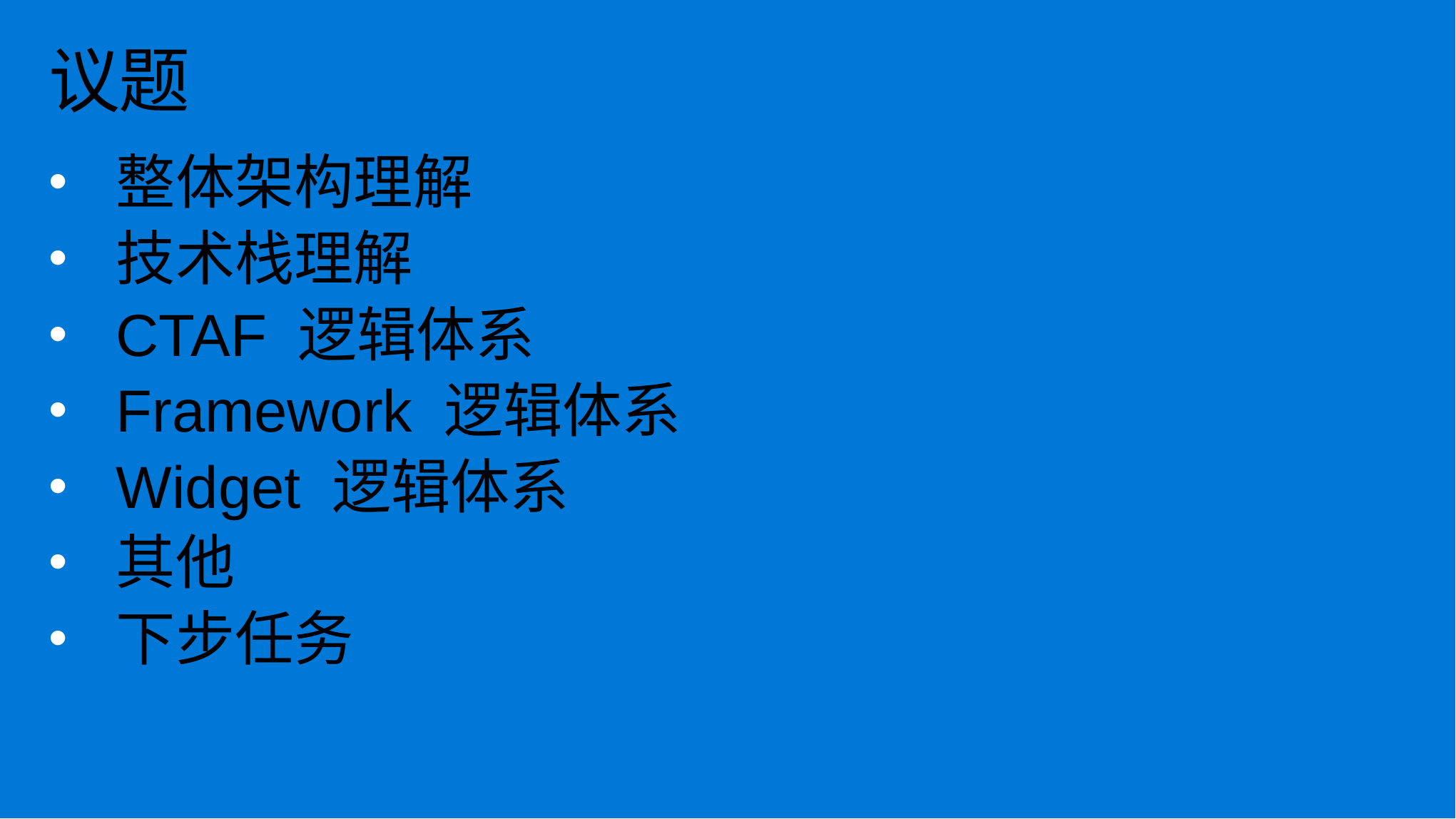

# 议题
整体架构理解
技术栈理解
CTAF 逻辑体系
Framework 逻辑体系
Widget 逻辑体系
其他
下步任务